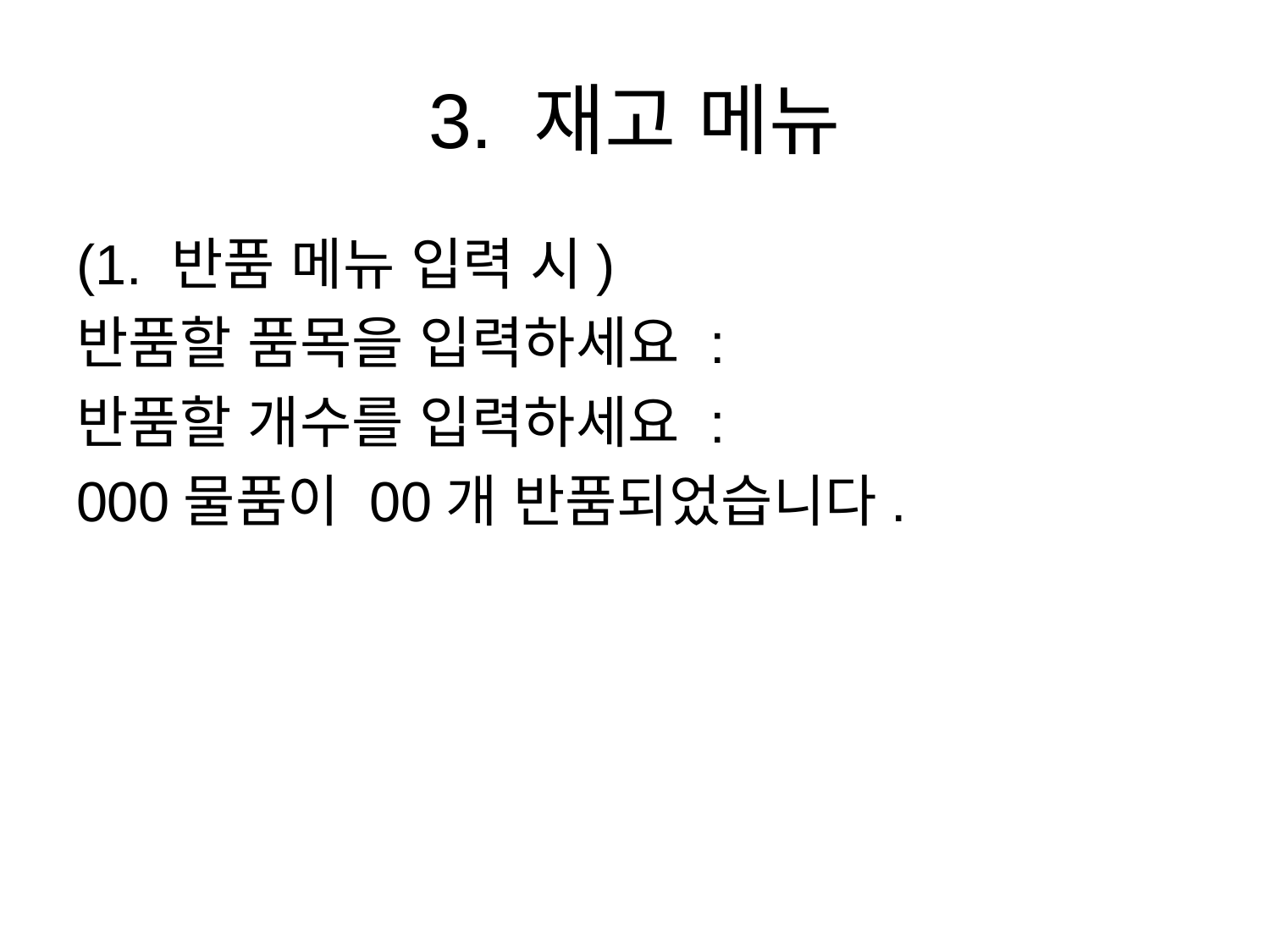

# 3. 재고 메뉴
(1. 반품 메뉴 입력 시)
반품할 품목을 입력하세요 :
반품할 개수를 입력하세요 :
000물품이 00개 반품되었습니다.